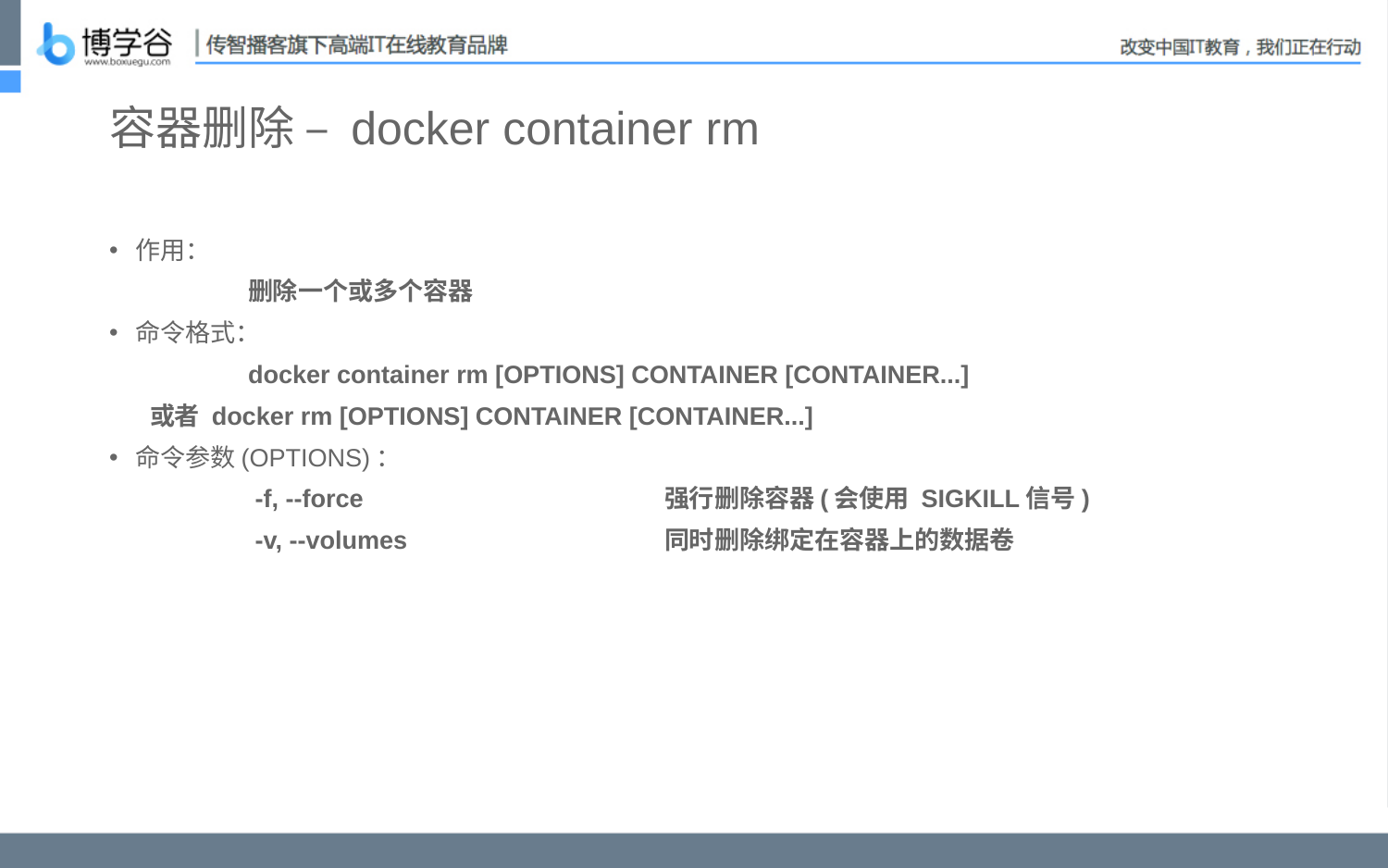

# 容器删除 – docker container rm
作用：
	删除一个或多个容器
命令格式：
	docker container rm [OPTIONS] CONTAINER [CONTAINER...]
      或者 docker rm [OPTIONS] CONTAINER [CONTAINER...]
命令参数(OPTIONS)：
	 -f, --force     		强行删除容器(会使用 SIGKILL信号)
	 -v, --volumes   		同时删除绑定在容器上的数据卷